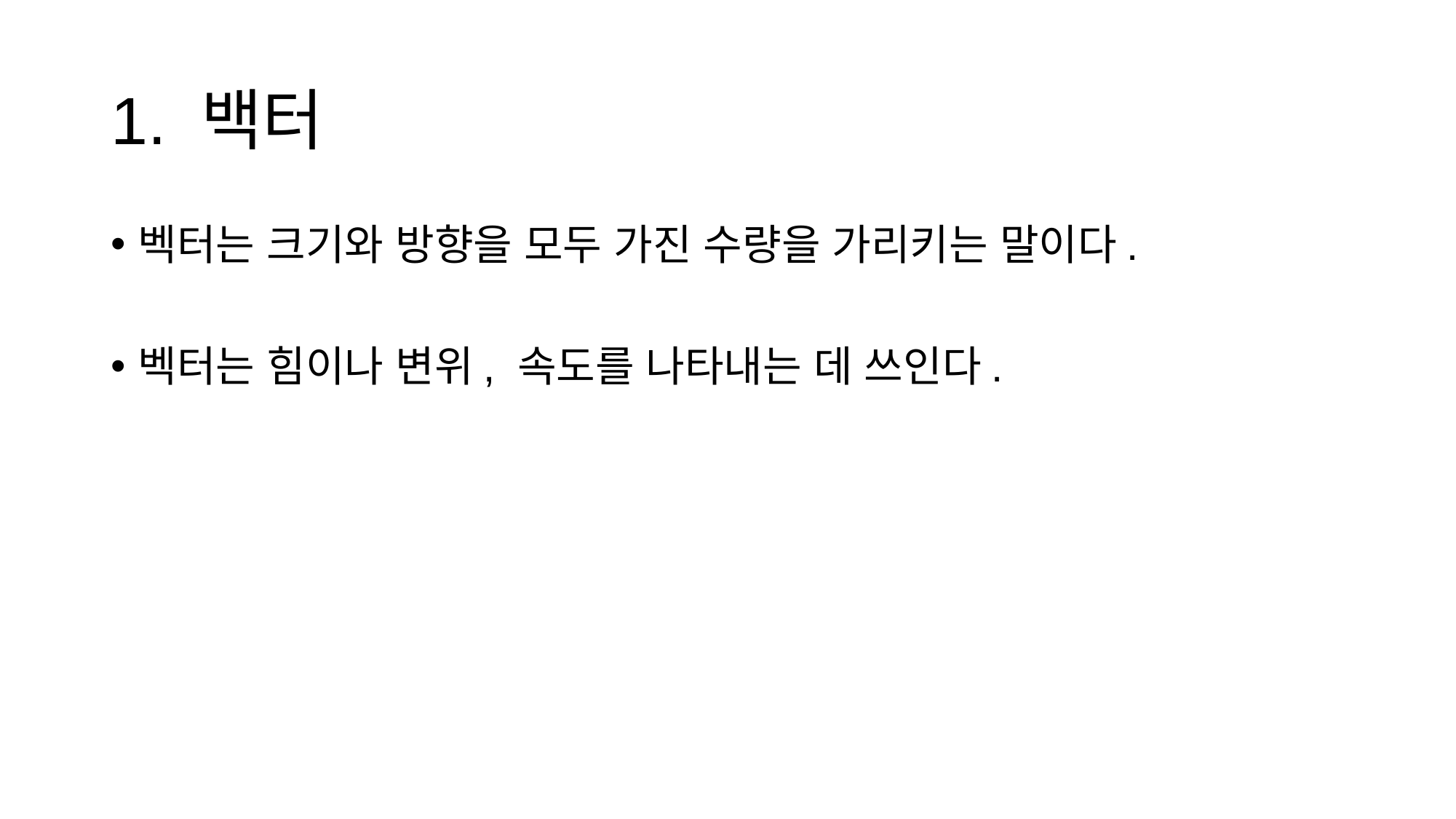

# 1. 백터
벡터는 크기와 방향을 모두 가진 수량을 가리키는 말이다.

벡터는 힘이나 변위, 속도를 나타내는 데 쓰인다.